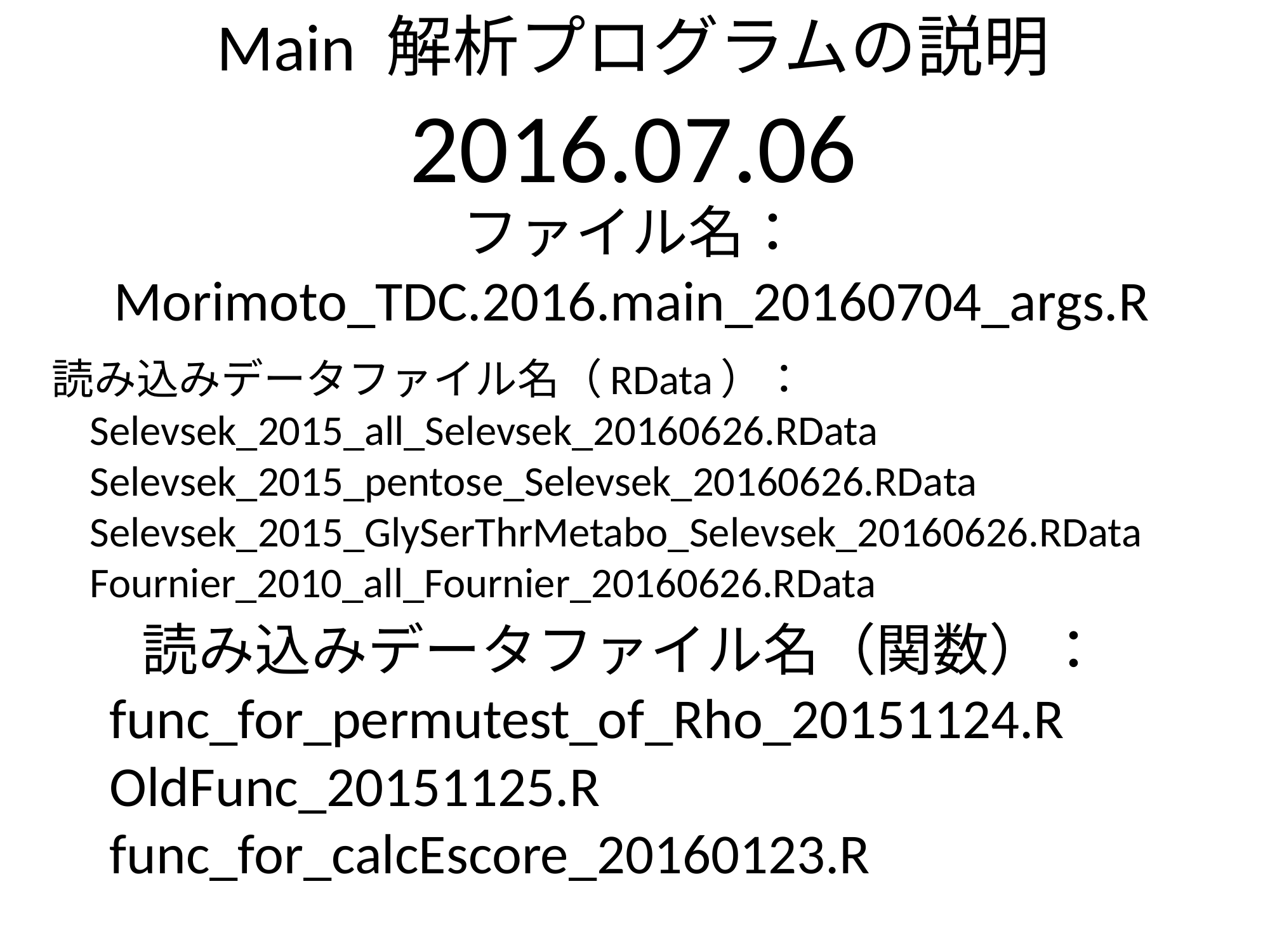

# Main 解析プログラムの説明 2016.07.06
ファイル名：
Morimoto_TDC.2016.main_20160704_args.R
読み込みデータファイル名（RData）：
    Selevsek_2015_all_Selevsek_20160626.RData
    Selevsek_2015_pentose_Selevsek_20160626.RData
    Selevsek_2015_GlySerThrMetabo_Selevsek_20160626.RData
    Fournier_2010_all_Fournier_20160626.RData
読み込みデータファイル名（関数）：
func_for_permutest_of_Rho_20151124.R
OldFunc_20151125.R
func_for_calcEscore_20160123.R